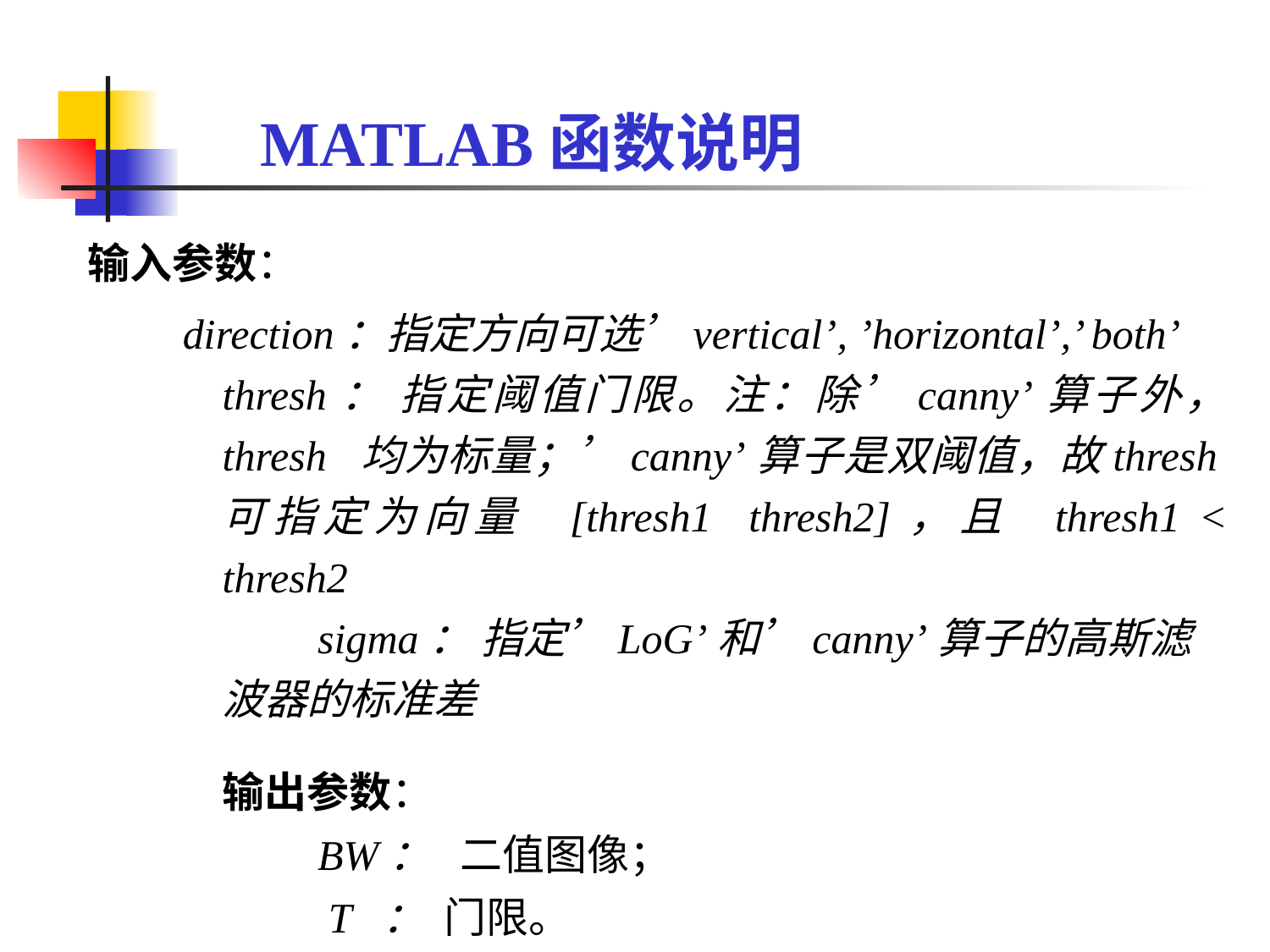

MATLAB函数说明
输入参数：
         direction：指定方向可选’vertical’, ’horizontal’,’ both’
thresh： 指定阈值门限。注：除’canny’算子外， thresh  均为标量；’canny’算子是双阈值，故thresh可指定为向量  [thresh1  thresh2]，且  thresh1 < thresh2
         sigma： 指定’LoG’和’canny’算子的高斯滤波器的标准差

输出参数：
         BW：   二值图像；
          T  ：  门限。